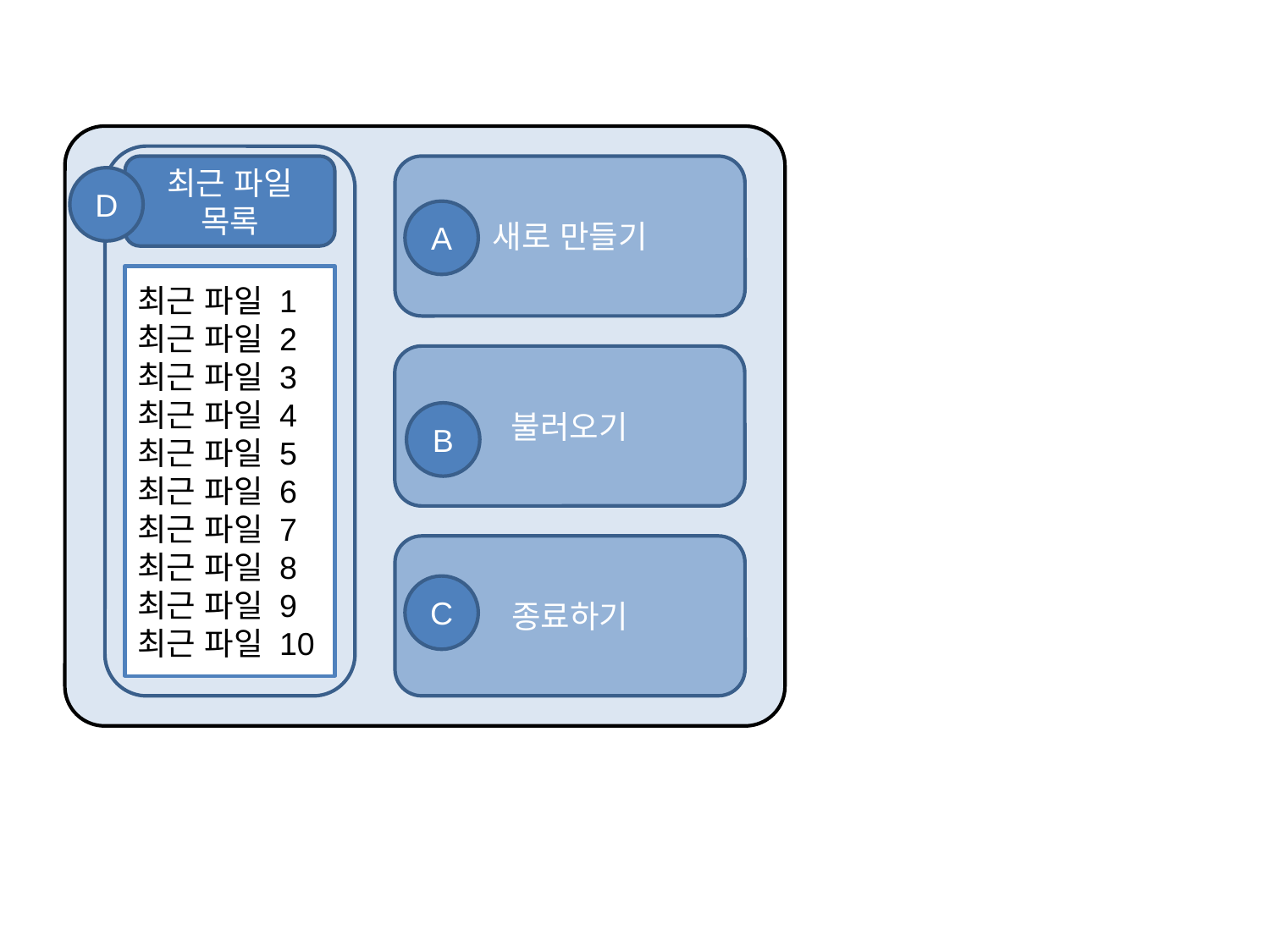

최근 파일 목록
새로 만들기
최근 파일 1
최근 파일 2
최근 파일 3
최근 파일 4
최근 파일 5
최근 파일 6
최근 파일 7
최근 파일 8
최근 파일 9
최근 파일 10
불러오기
종료하기
D
A
B
C